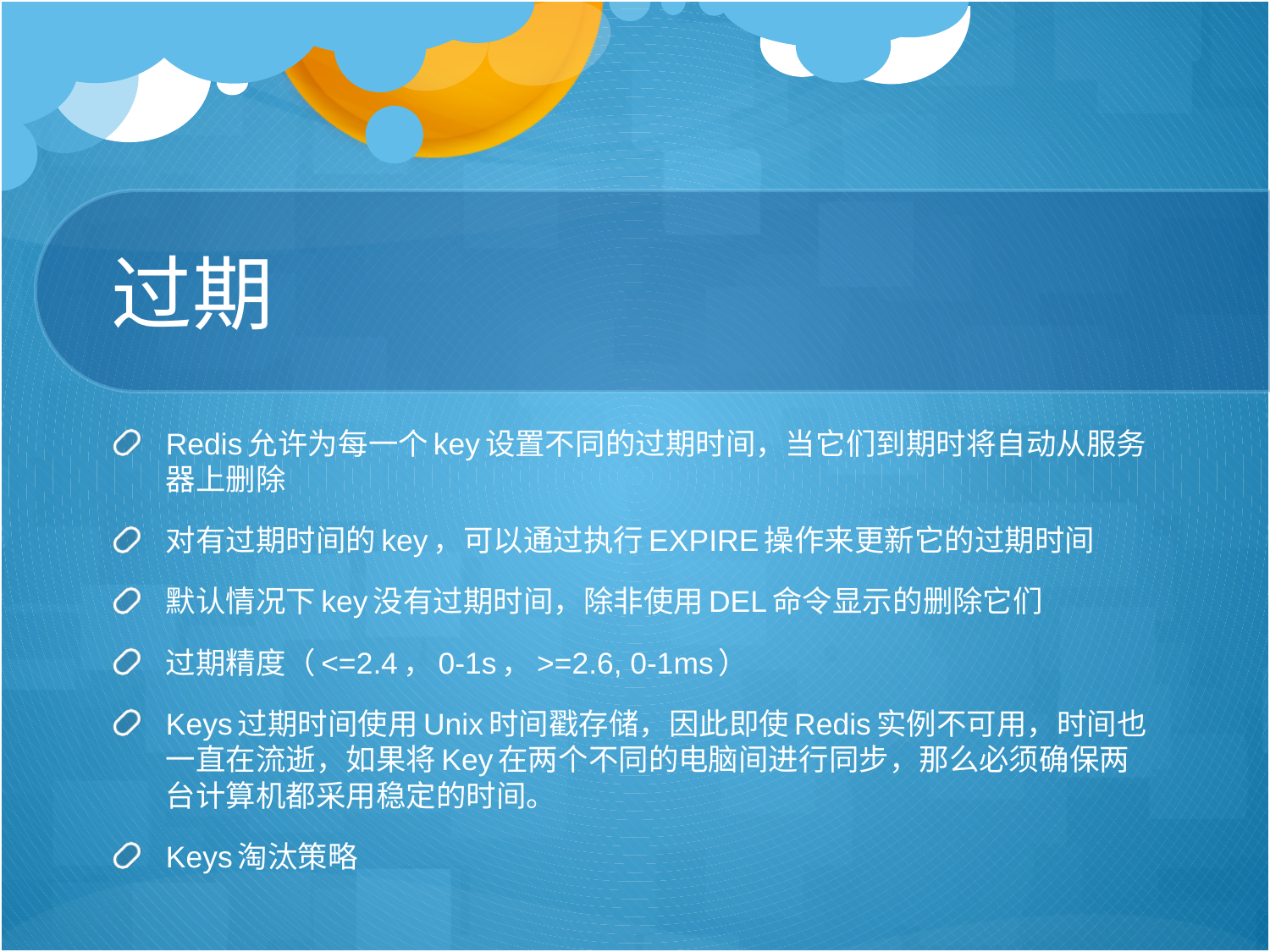

# 过期
Redis允许为每一个key设置不同的过期时间，当它们到期时将自动从服务器上删除
对有过期时间的key，可以通过执行EXPIRE操作来更新它的过期时间
默认情况下key没有过期时间，除非使用DEL命令显示的删除它们
过期精度（<=2.4，0-1s，>=2.6, 0-1ms）
Keys过期时间使用Unix时间戳存储，因此即使Redis实例不可用，时间也一直在流逝，如果将Key在两个不同的电脑间进行同步，那么必须确保两台计算机都采用稳定的时间。
Keys淘汰策略